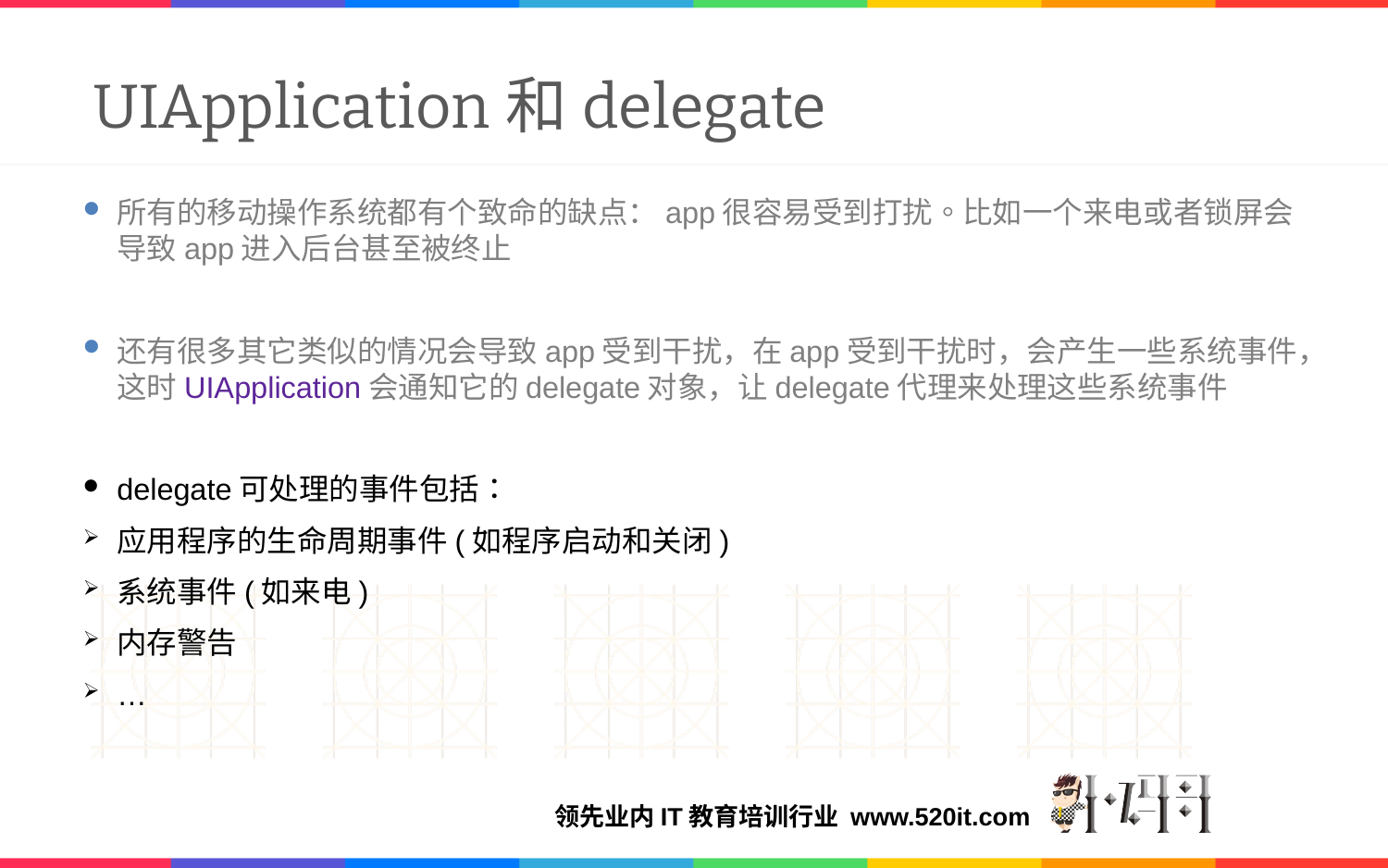

# UIApplication和delegate
所有的移动操作系统都有个致命的缺点：app很容易受到打扰。比如一个来电或者锁屏会导致app进入后台甚至被终止

还有很多其它类似的情况会导致app受到干扰，在app受到干扰时，会产生一些系统事件，这时UIApplication会通知它的delegate对象，让delegate代理来处理这些系统事件

delegate可处理的事件包括：
应用程序的生命周期事件(如程序启动和关闭)
系统事件(如来电)
内存警告
…